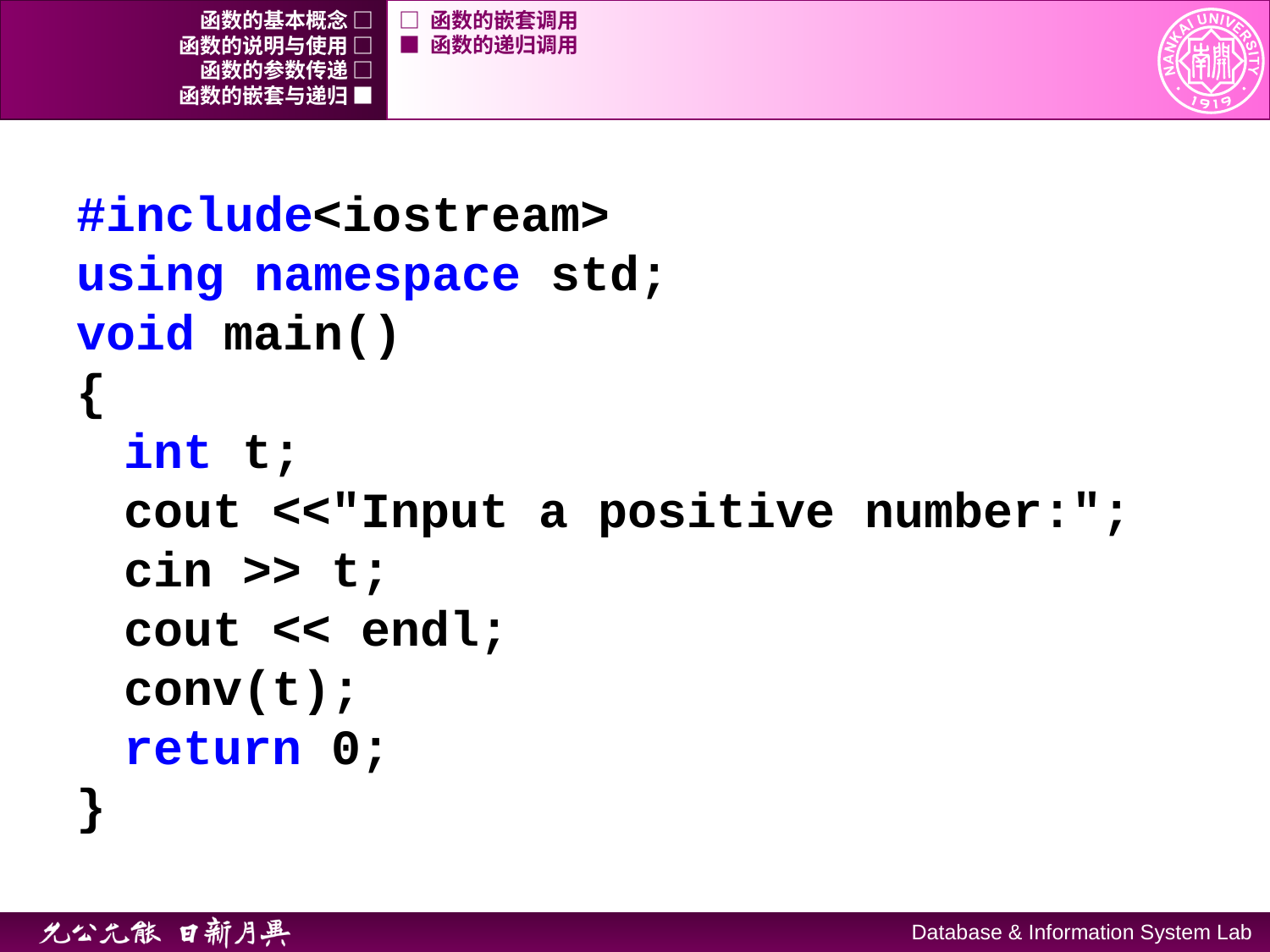

函数的基本概念 □
□ 函数的嵌套调用
函数的说明与使用 □
■ 函数的递归调用
函数的参数传递 □

函数的嵌套与递归 ■

#include<iostream>
using namespace std;
void main()
{
int t;
cout <<"Input a positive number:";
cin >> t;
cout << endl;
conv(t);
	return 0;
}